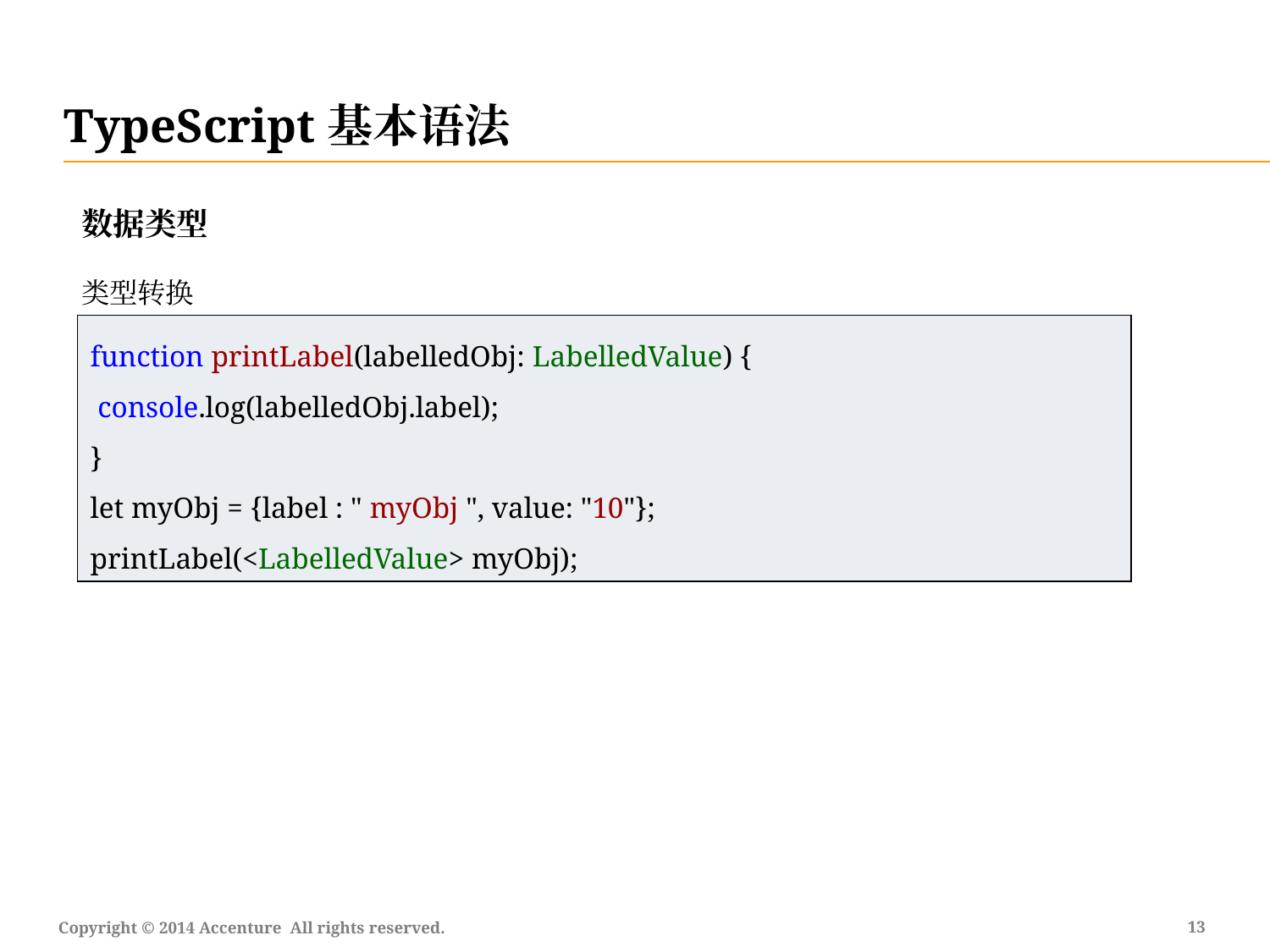

TypeScript基本语法
数据类型

类型转换

function printLabel(labelledObj: LabelledValue) {
 console.log(labelledObj.label);
}
let myObj = {label : " myObj ", value: "10"};
printLabel(<LabelledValue> myObj);
13
Copyright © 2014 Accenture  All rights reserved.